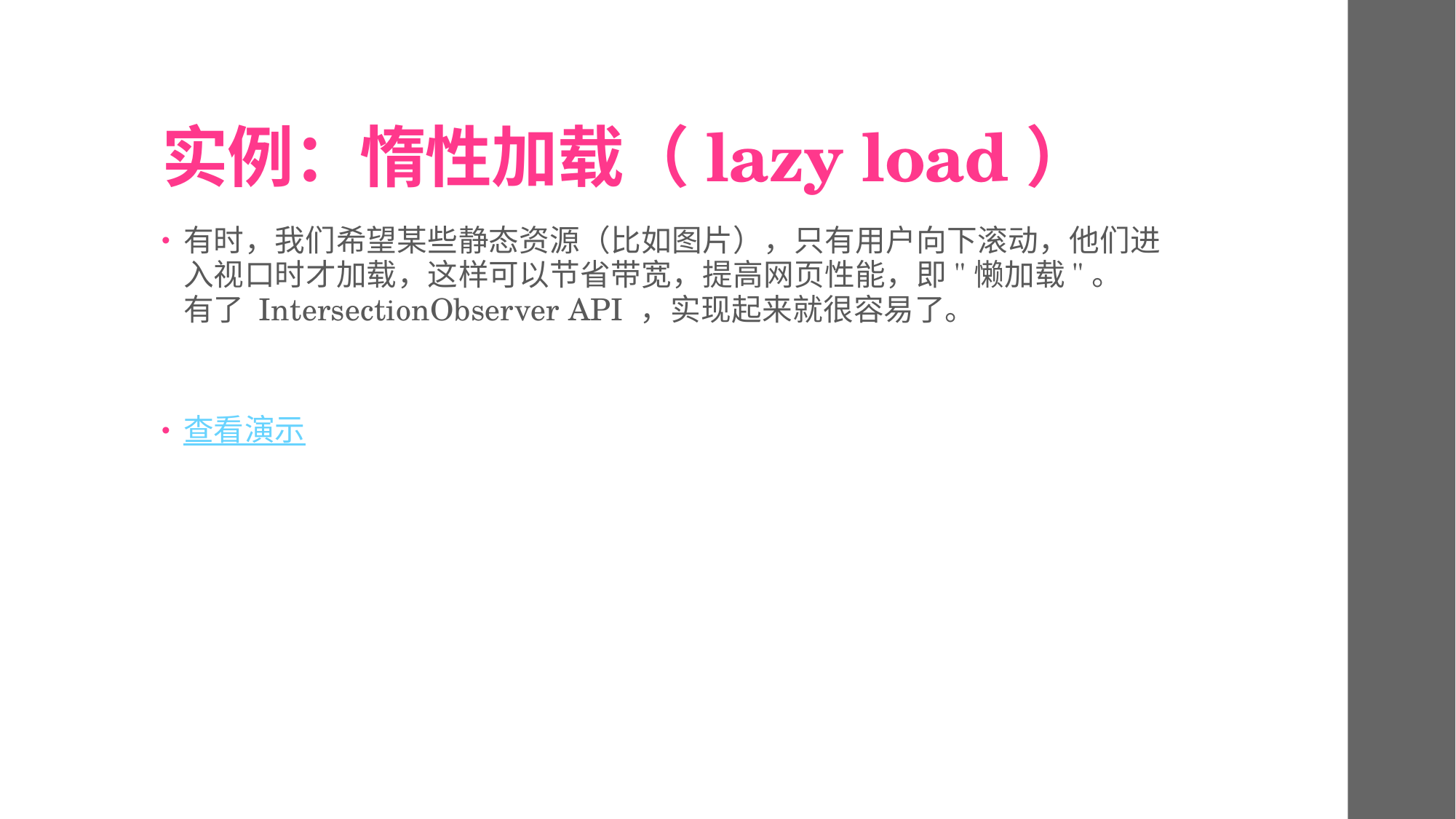

# 实例：惰性加载（lazy load）
有时，我们希望某些静态资源（比如图片），只有用户向下滚动，他们进入视口时才加载，这样可以节省带宽，提高网页性能，即"懒加载"。  有了 IntersectionObserver API ，实现起来就很容易了。

查看演示